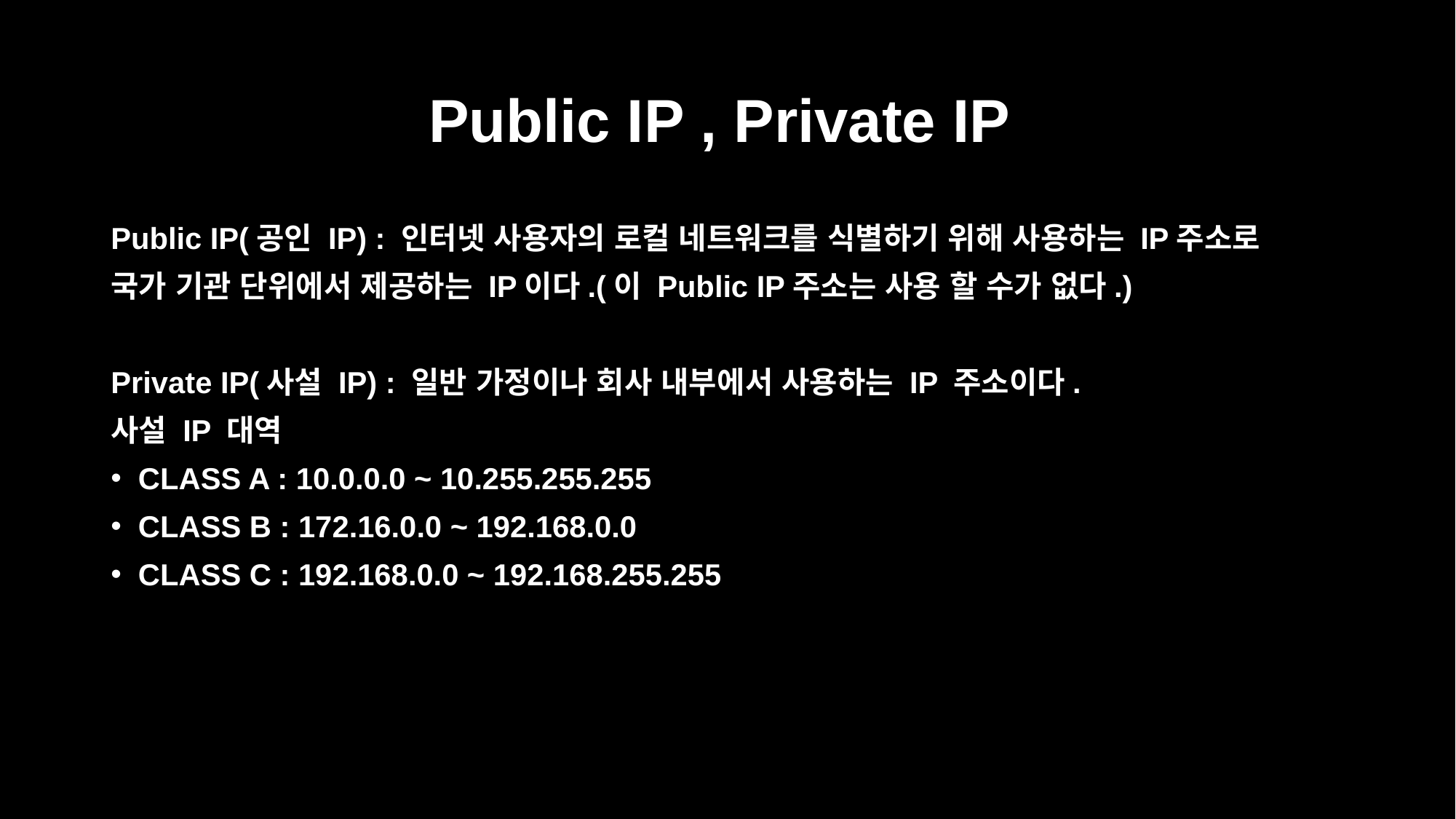

# Public IP , Private IP
Public IP(공인 IP) : 인터넷 사용자의 로컬 네트워크를 식별하기 위해 사용하는 IP주소로
국가 기관 단위에서 제공하는 IP이다.(이 Public IP주소는 사용 할 수가 없다.)

Private IP(사설 IP) : 일반 가정이나 회사 내부에서 사용하는 IP 주소이다.
사설 IP 대역
CLASS A : 10.0.0.0 ~ 10.255.255.255
CLASS B : 172.16.0.0 ~ 192.168.0.0
CLASS C : 192.168.0.0 ~ 192.168.255.255